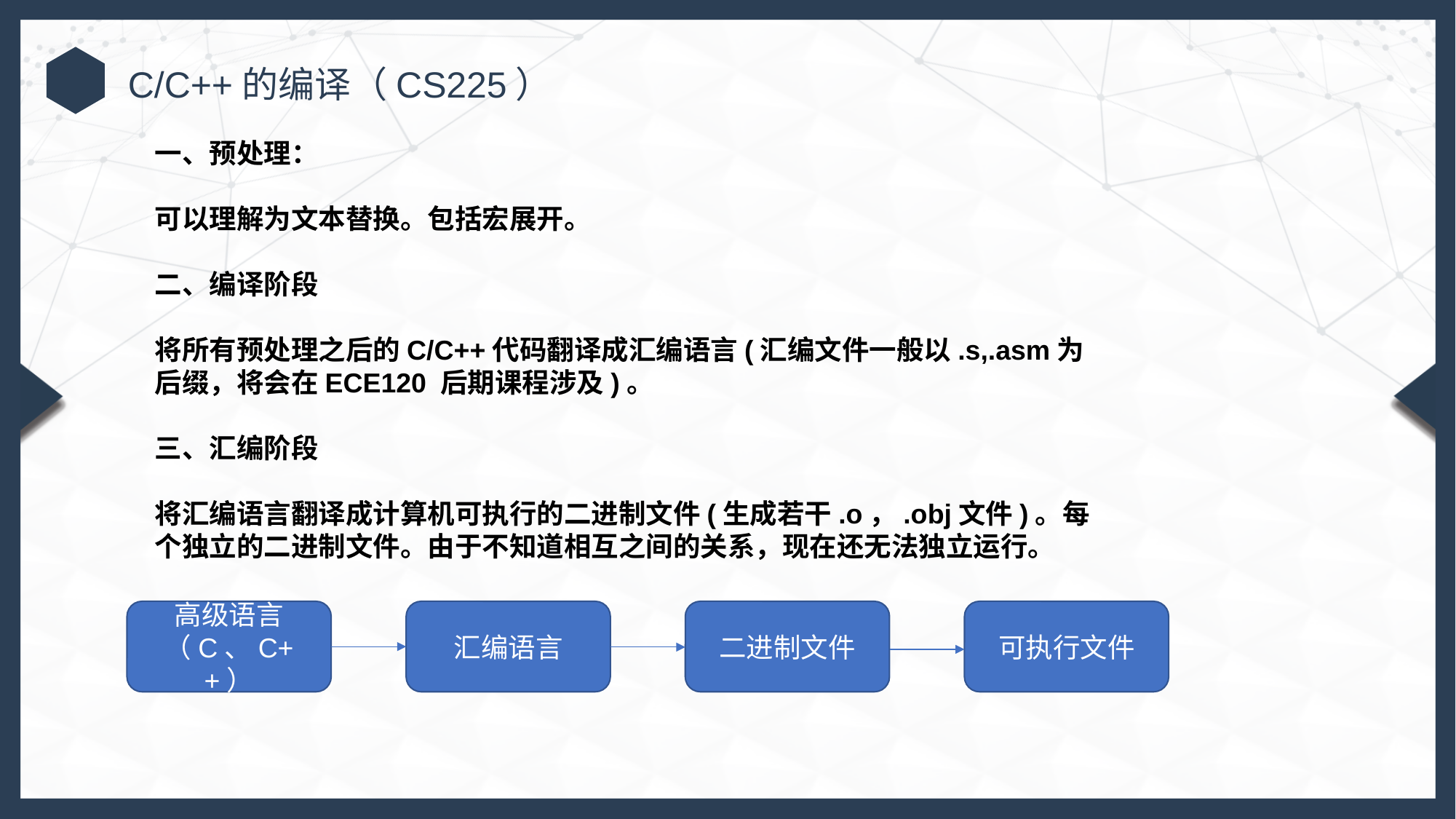

C/C++的编译（CS225）
一、预处理：

可以理解为文本替换。包括宏展开。

二、编译阶段

将所有预处理之后的C/C++代码翻译成汇编语言(汇编文件一般以.s,.asm为后缀，将会在ECE120 后期课程涉及)。

三、汇编阶段

将汇编语言翻译成计算机可执行的二进制文件(生成若干.o，.obj文件)。每个独立的二进制文件。由于不知道相互之间的关系，现在还无法独立运行。
高级语言
（C、C++）
汇编语言
二进制文件
可执行文件